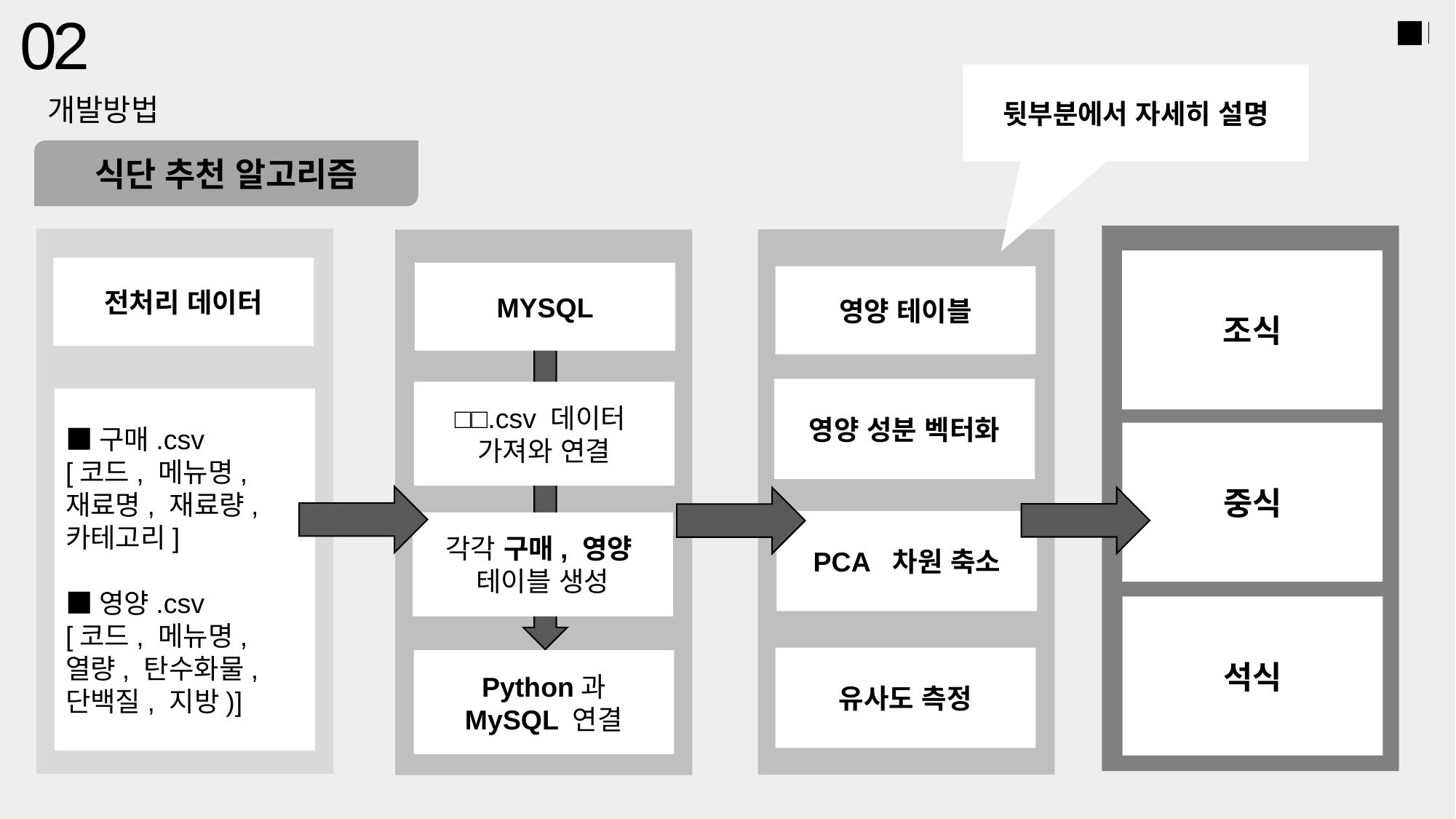

02

뒷부분에서 자세히 설명
개발방법
식단 추천 알고리즘

조식
전처리 데이터
MYSQL
영양 테이블

영양 성분 벡터화
□□.csv 데이터
가져와 연결
■구매.csv
[코드, 메뉴명, 재료명, 재료량, 카테고리]

■영양.csv
[코드, 메뉴명, 열량, 탄수화물, 단백질, 지방)]
중식

PCA  차원 축소
각각 구매, 영양
테이블 생성
석식
유사도 측정
Python과
MySQL 연결